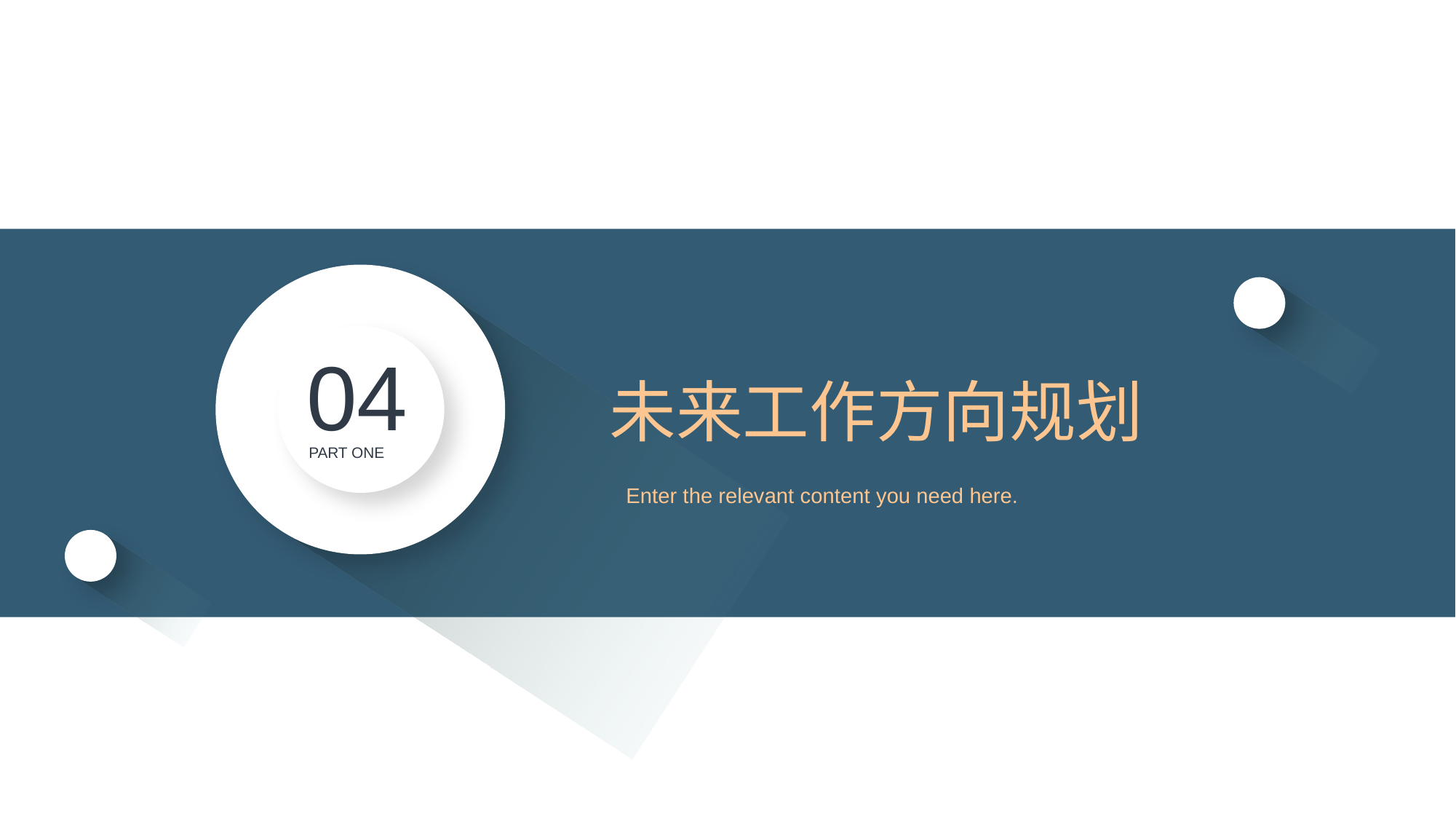

04
PART ONE
未来工作方向规划

Enter the relevant content you need here.